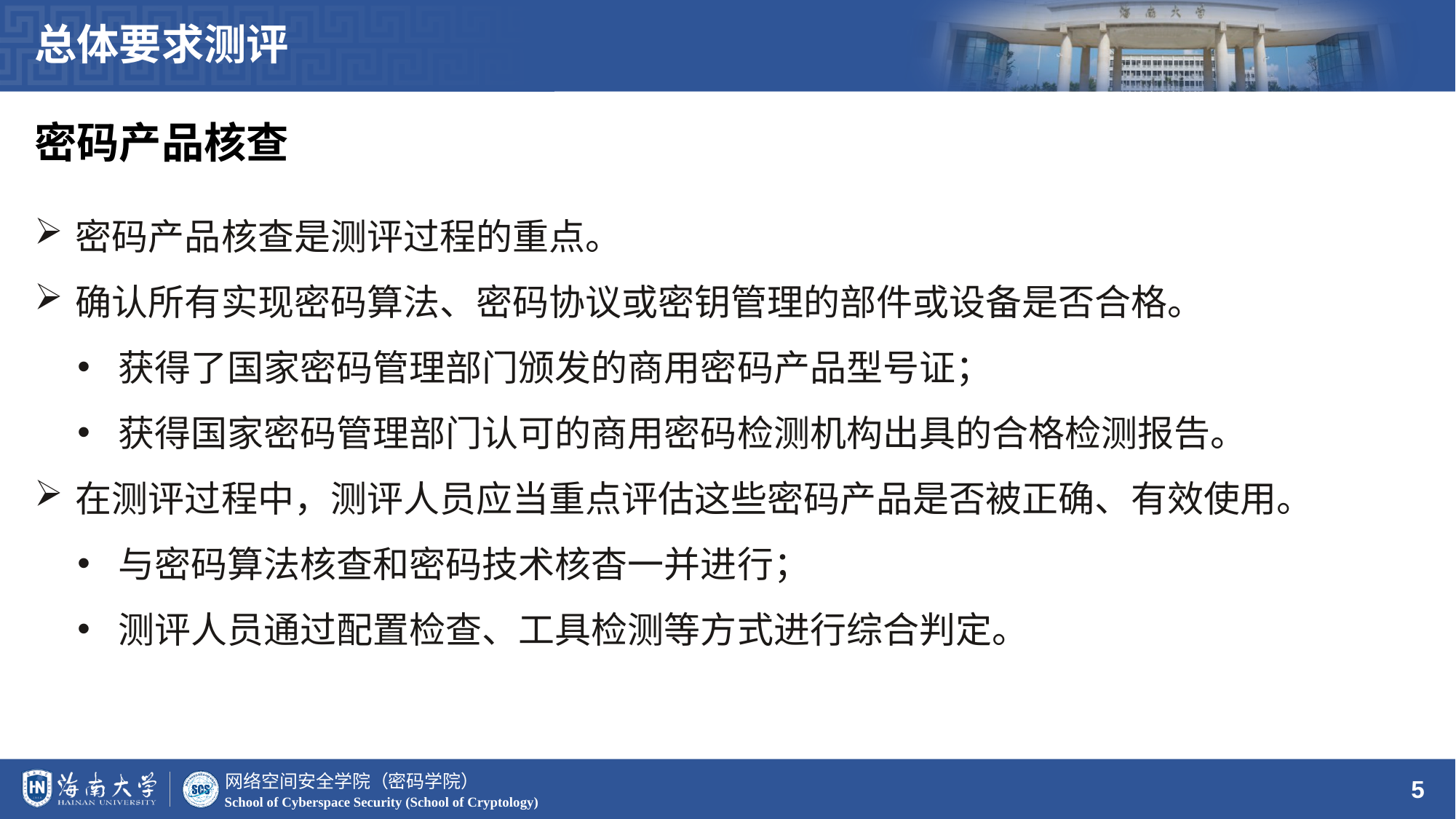

总体要求测评
密码产品核查
密码产品核查是测评过程的重点。
确认所有实现密码算法、密码协议或密钥管理的部件或设备是否合格。
获得了国家密码管理部门颁发的商用密码产品型号证；
获得国家密码管理部门认可的商用密码检测机构出具的合格检测报告。
在测评过程中，测评人员应当重点评估这些密码产品是否被正确、有效使用。
与密码算法核查和密码技术核杳一并进行；
测评人员通过配置检查、工具检测等方式进行综合判定。
5